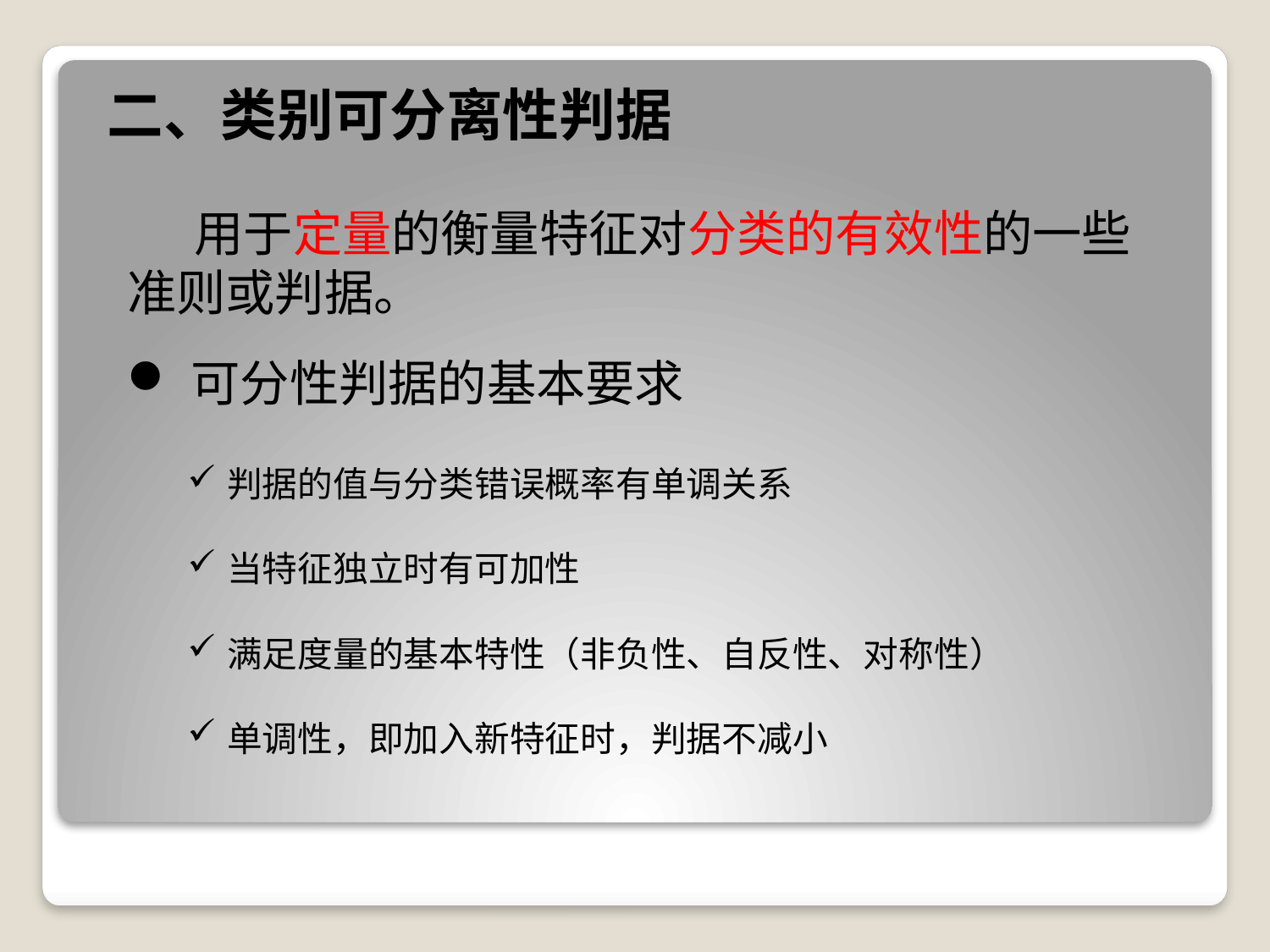

二、类别可分离性判据
     用于定量的衡量特征对分类的有效性的一些准则或判据。
可分性判据的基本要求
判据的值与分类错误概率有单调关系

当特征独立时有可加性

满足度量的基本特性（非负性、自反性、对称性）

单调性，即加入新特征时，判据不减小